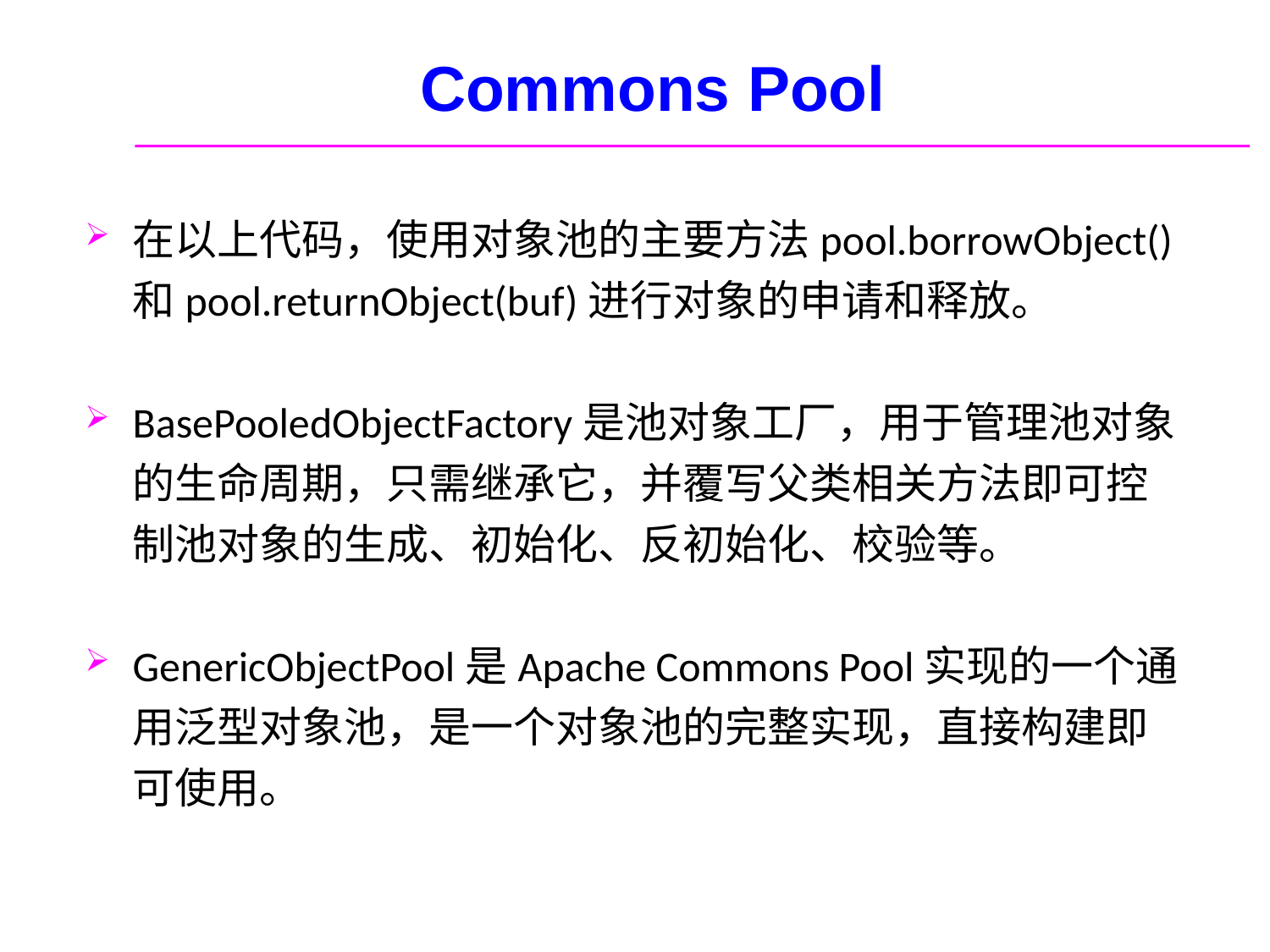

# Commons Pool
在以上代码，使用对象池的主要方法pool.borrowObject()和pool.returnObject(buf)进行对象的申请和释放。

BasePooledObjectFactory是池对象工厂，用于管理池对象的生命周期，只需继承它，并覆写父类相关方法即可控制池对象的生成、初始化、反初始化、校验等。

GenericObjectPool是Apache Commons Pool实现的一个通用泛型对象池，是一个对象池的完整实现，直接构建即可使用。
19